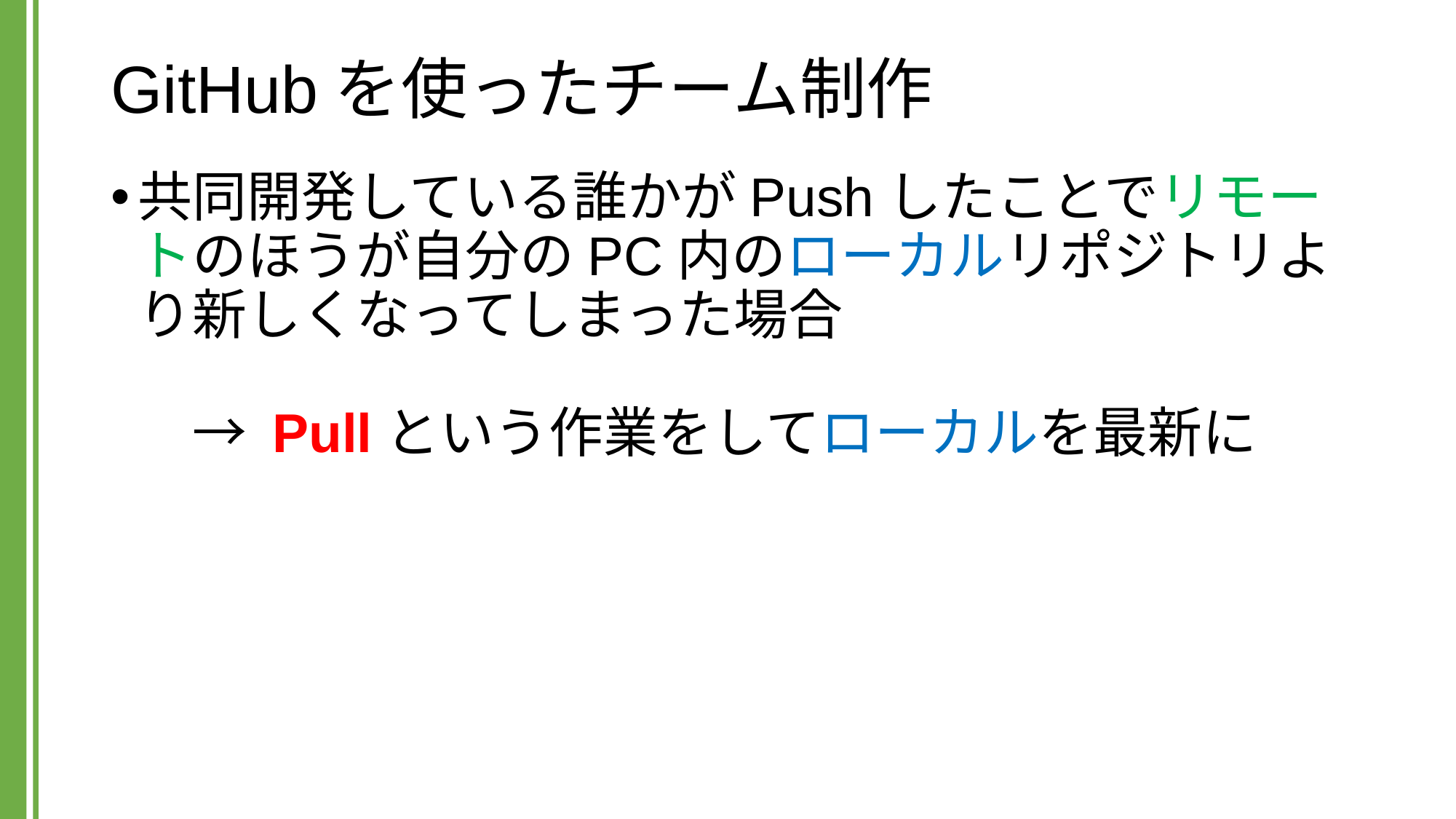

# GitHubを使ったチーム制作
共同開発している誰かがPushしたことでリモートのほうが自分のPC内のローカルリポジトリより新しくなってしまった場合
　→ Pullという作業をしてローカルを最新に